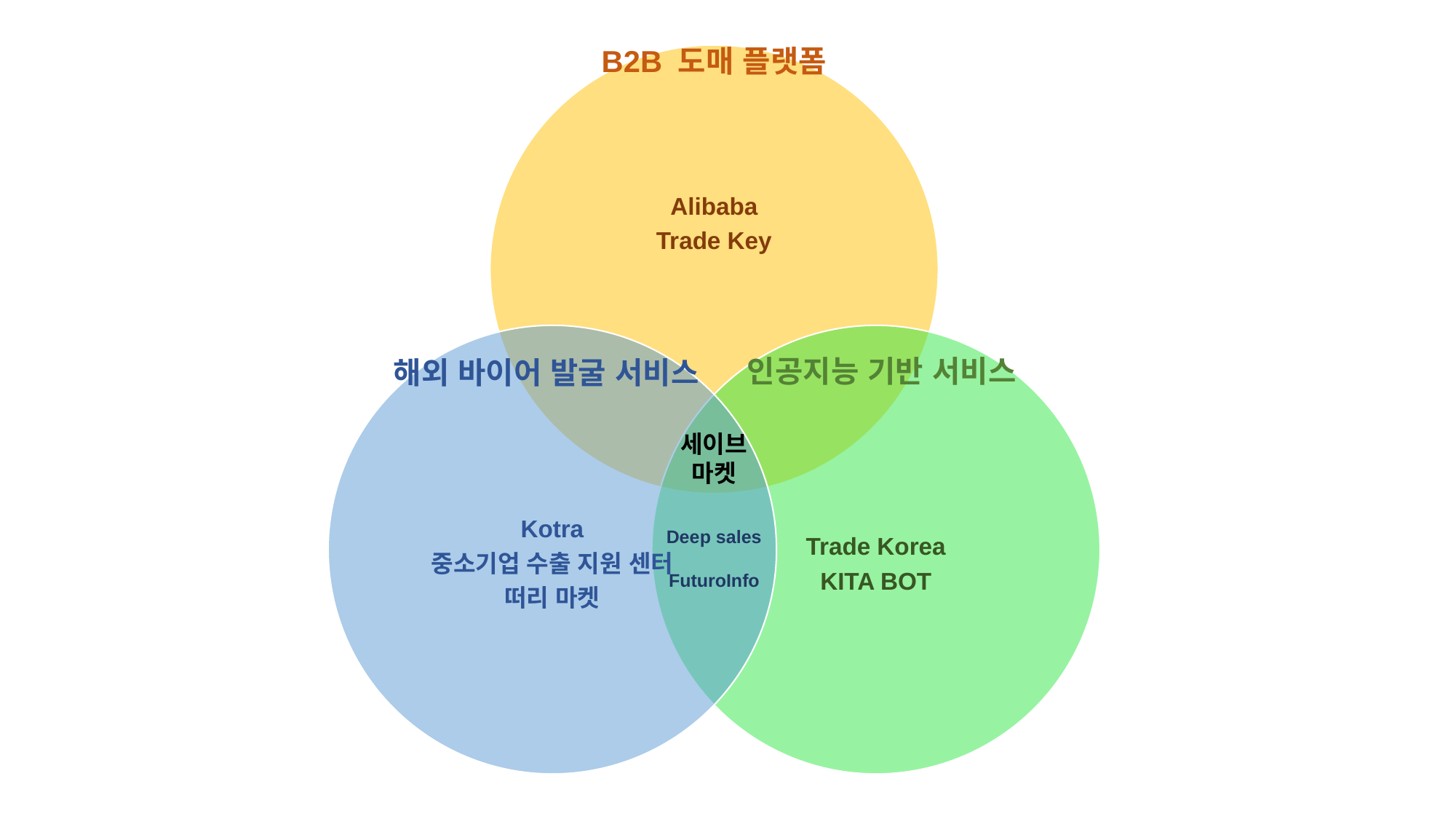

Alibaba
Trade Key
Trade Korea
KITA BOT
Kotra
중소기업 수출 지원 센터
떠리 마켓
B2B 도매 플랫폼
인공지능 기반 서비스
해외 바이어 발굴 서비스
세이브 마켓
Deep sales

FuturoInfo